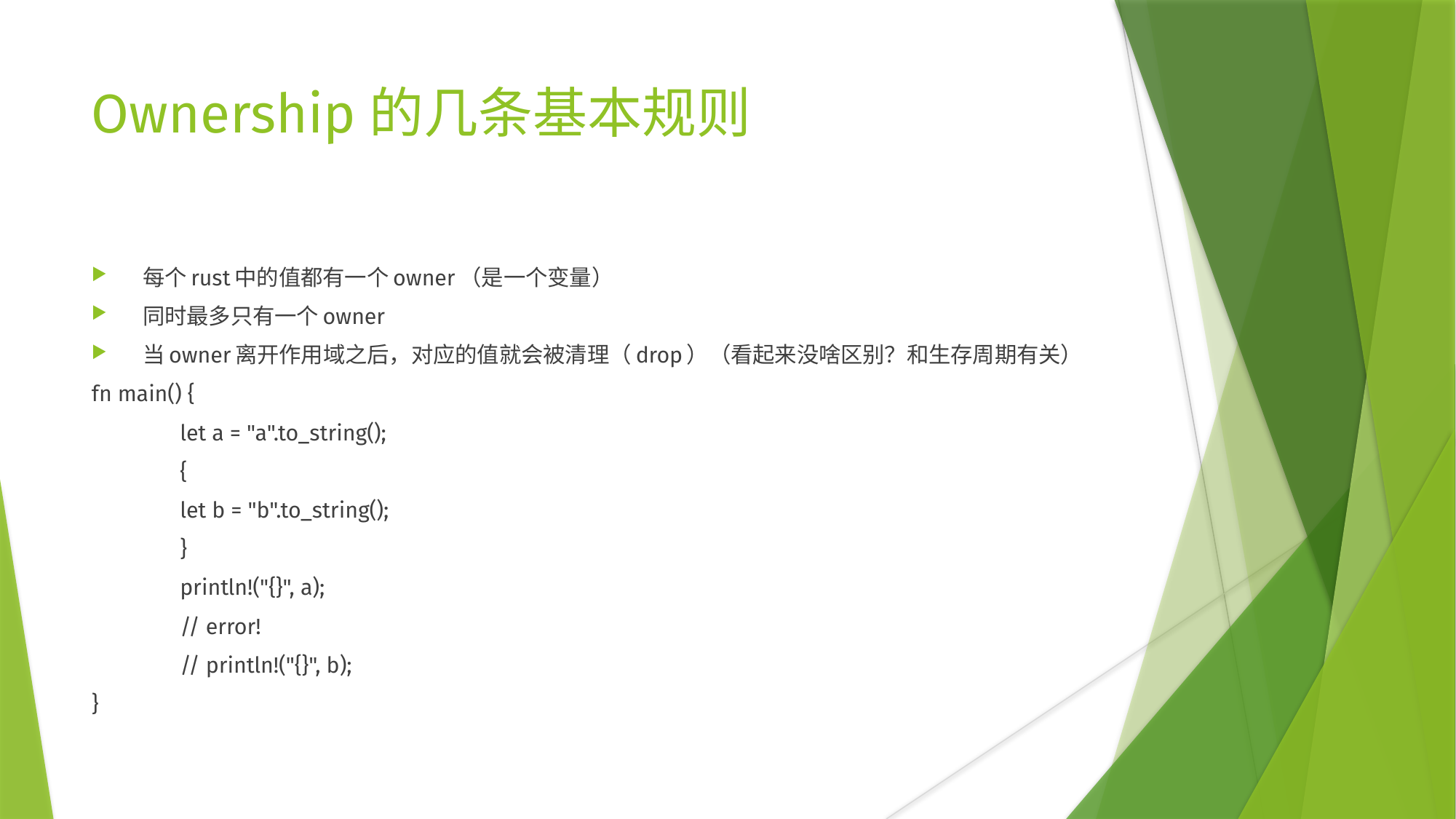

Ownership的几条基本规则
每个rust中的值都有一个owner（是一个变量）
同时最多只有一个owner
当owner离开作用域之后，对应的值就会被清理（drop）（看起来没啥区别？和生存周期有关）
fn main() {
	let a = "a".to_string();
	{
		let b = "b".to_string();
	}
	println!("{}", a);
	// error!
	// println!("{}", b);
}